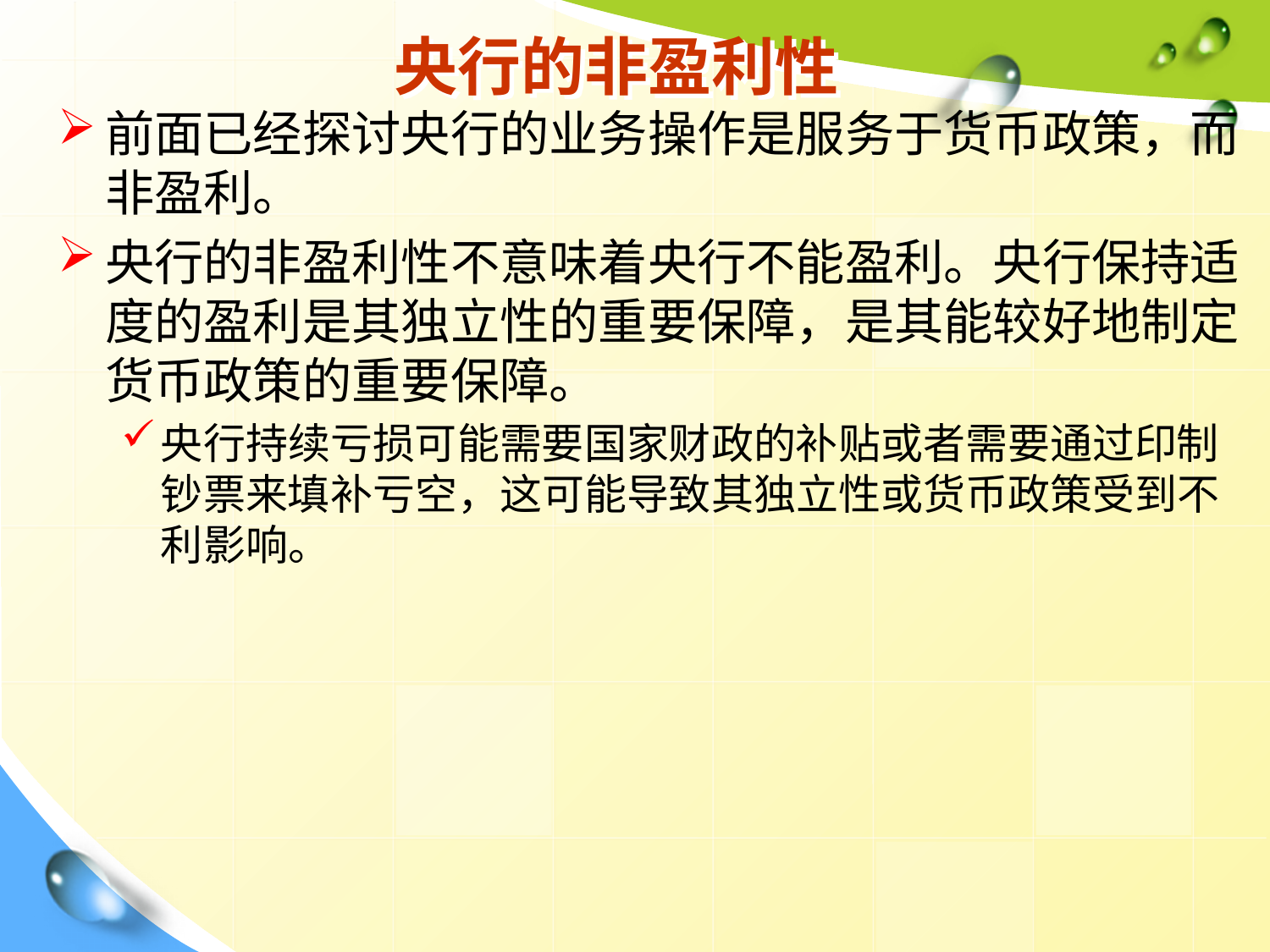

# 央行的非盈利性
前面已经探讨央行的业务操作是服务于货币政策，而非盈利。
央行的非盈利性不意味着央行不能盈利。央行保持适度的盈利是其独立性的重要保障，是其能较好地制定货币政策的重要保障。
央行持续亏损可能需要国家财政的补贴或者需要通过印制钞票来填补亏空，这可能导致其独立性或货币政策受到不利影响。